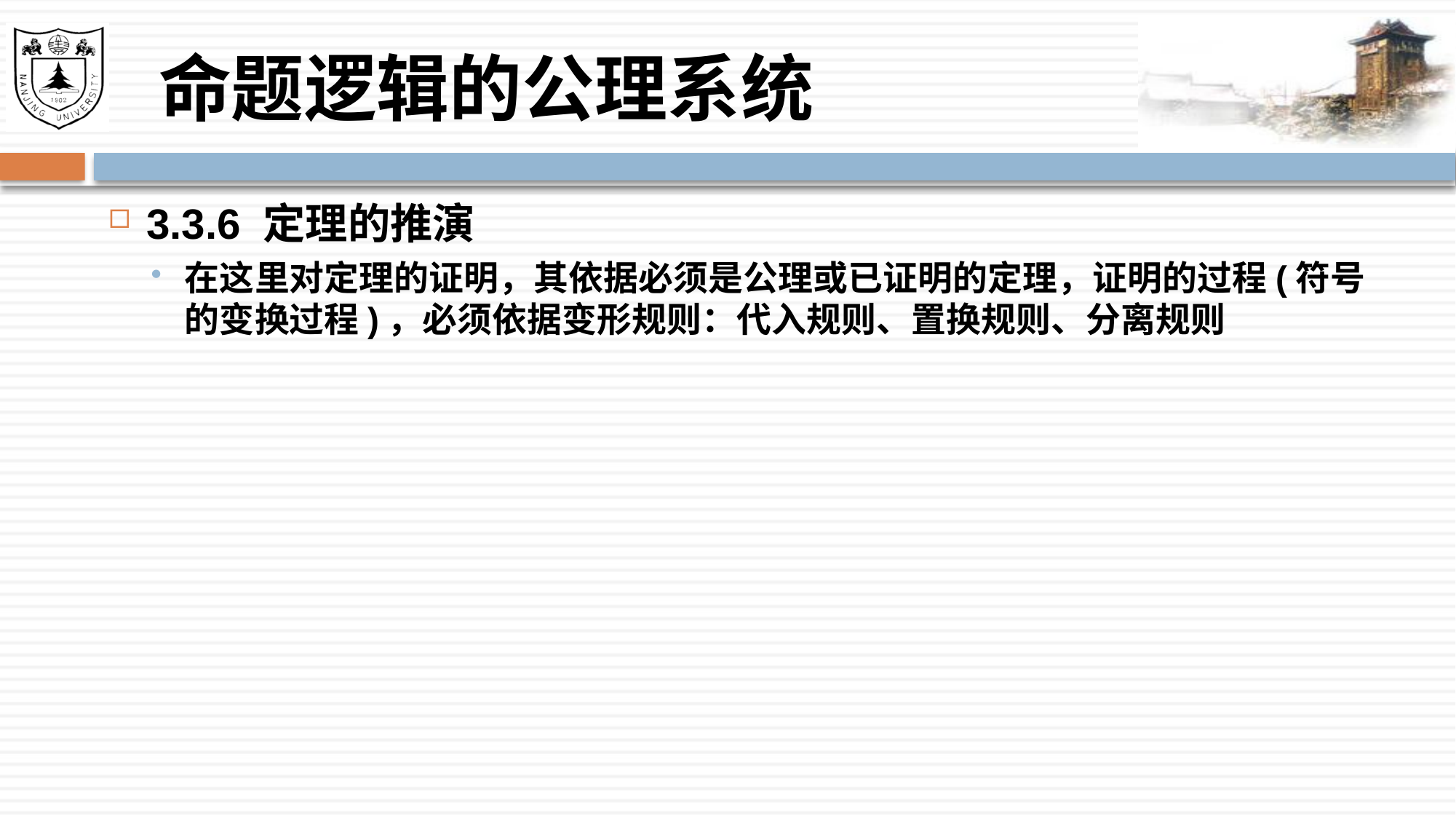

# 命题逻辑的公理系统
3.3.6 定理的推演
在这里对定理的证明，其依据必须是公理或已证明的定理，证明的过程(符号的变换过程)，必须依据变形规则：代入规则、置换规则、分离规则